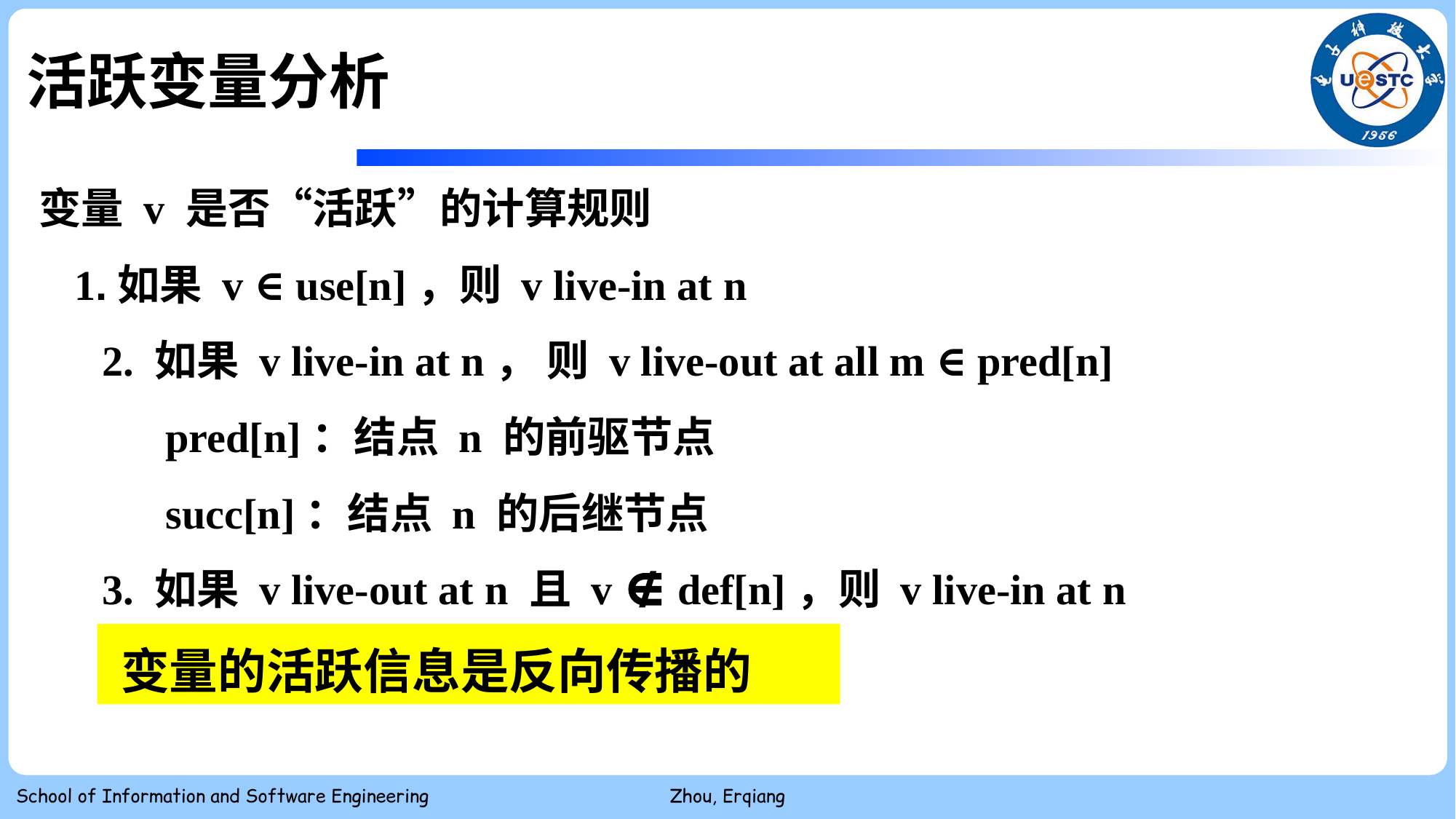

# 活跃变量分析
变量 v 是否“活跃”的计算规则
   1.如果 v ∈ use[n]，则 v live-in at n
      2. 如果 v live-in at n， 则 v live-out at all m ∈ pred[n]
            pred[n]：结点 n 的前驱节点
            succ[n]：结点 n 的后继节点
      3. 如果 v live-out at n 且 v ∉ def[n]，则 v live-in at n

变量的活跃信息是反向传播的
School of Information and Software Engineering
Zhou, Erqiang
10